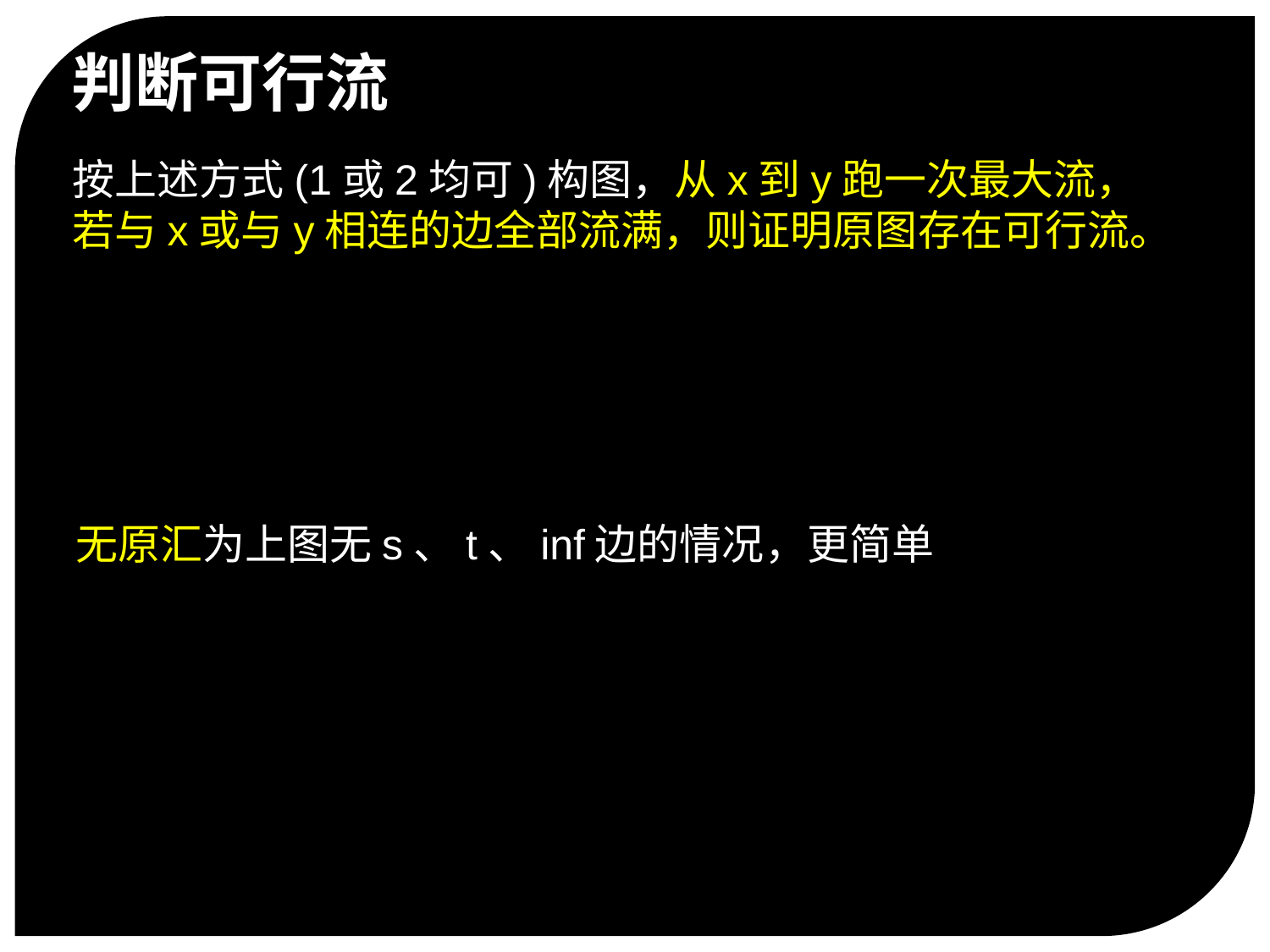

判断可行流
按上述方式(1或2均可)构图，从x到y跑一次最大流，
若与x或与y相连的边全部流满，则证明原图存在可行流。
无原汇为上图无s、t、inf边的情况，更简单